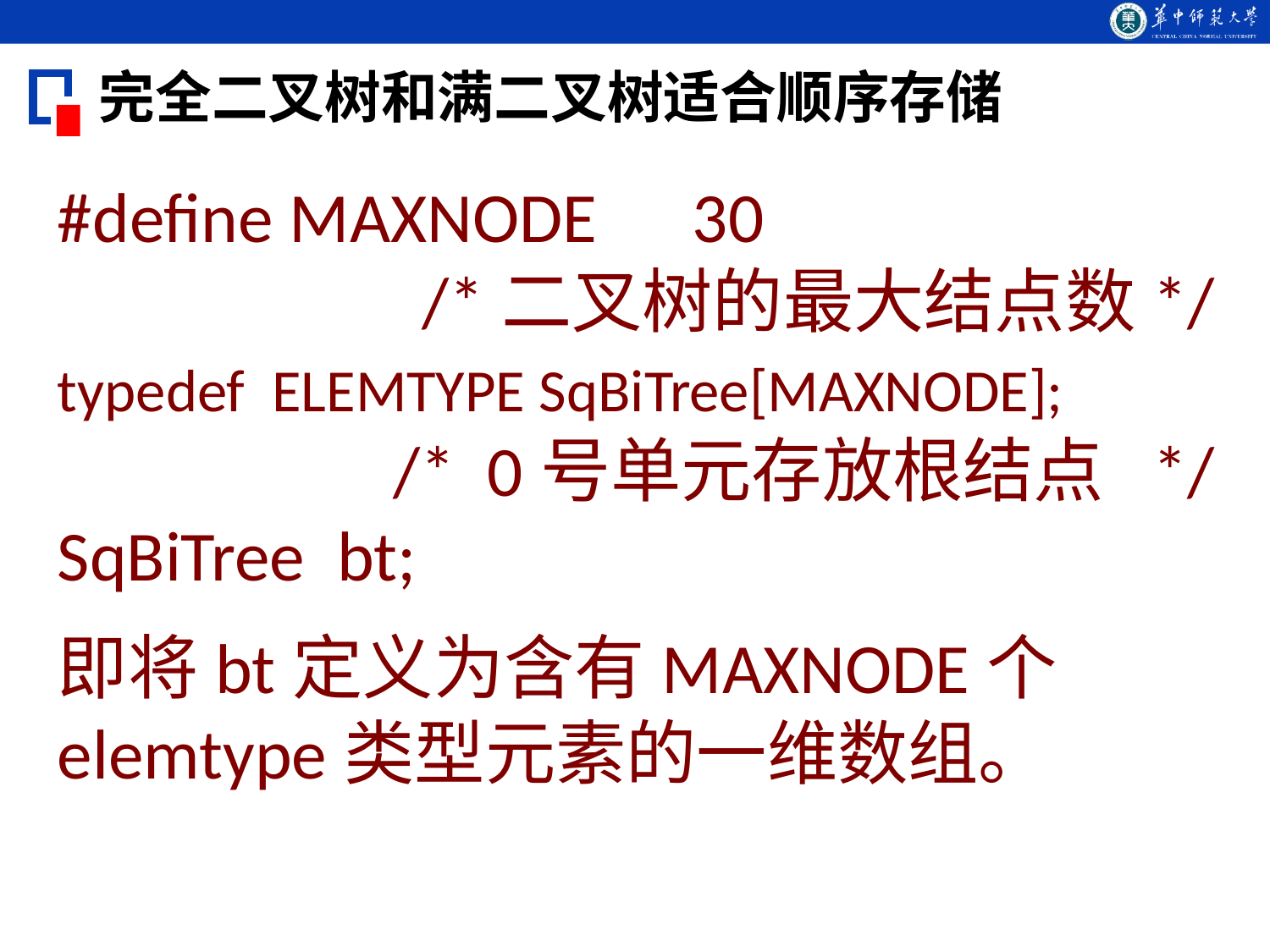

完全二叉树和满二叉树适合顺序存储
#define MAXNODE 	30
/*二叉树的最大结点数*/
typedef  ELEMTYPE SqBiTree[MAXNODE];
	/*  0号单元存放根结点  */
SqBiTree  bt;
即将bt定义为含有MAXNODE个elemtype类型元素的一维数组。